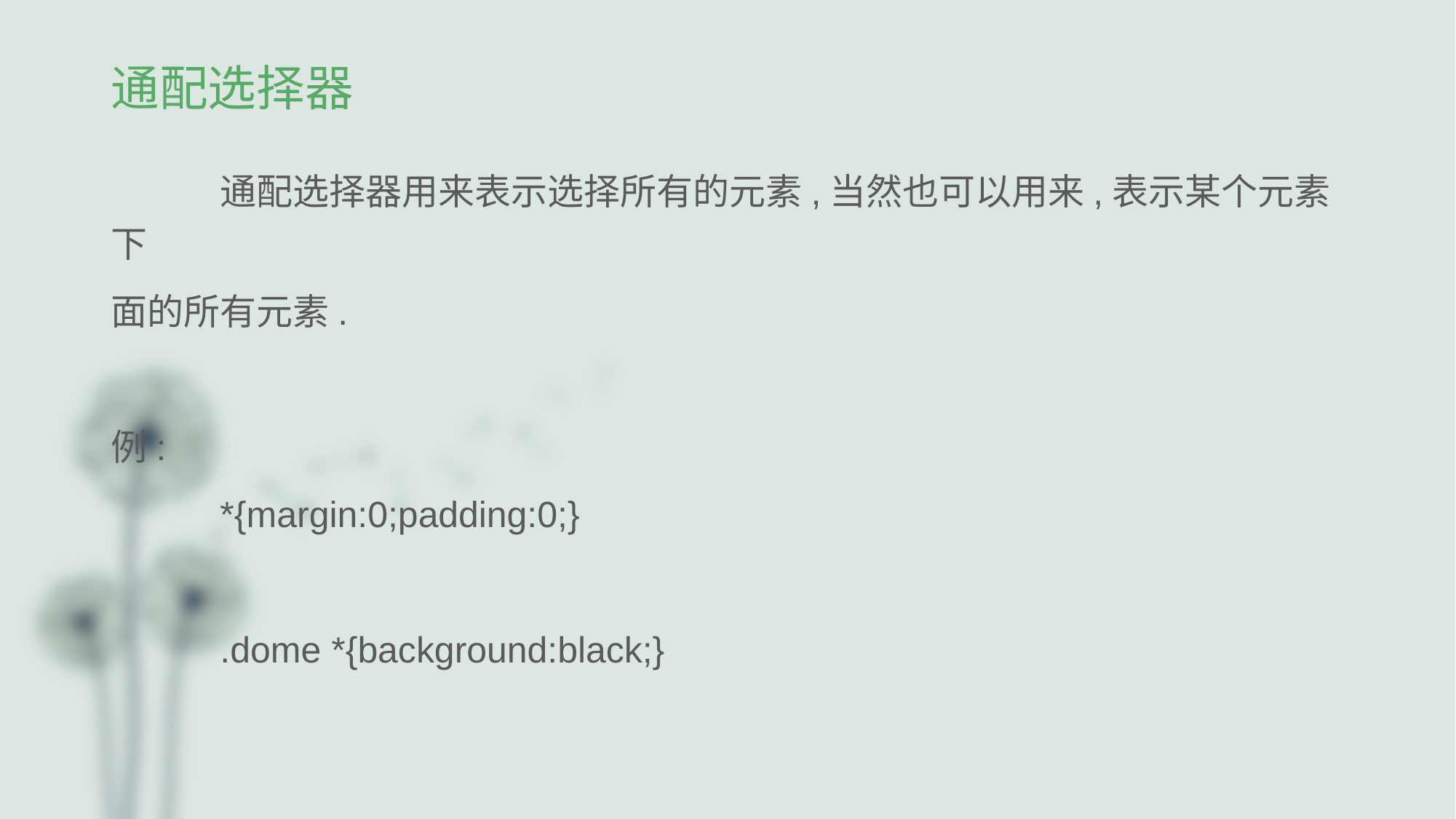

# 通配选择器
	通配选择器用来表示选择所有的元素,当然也可以用来,表示某个元素下
面的所有元素.

例:
	*{margin:0;padding:0;}

	.dome *{background:black;}